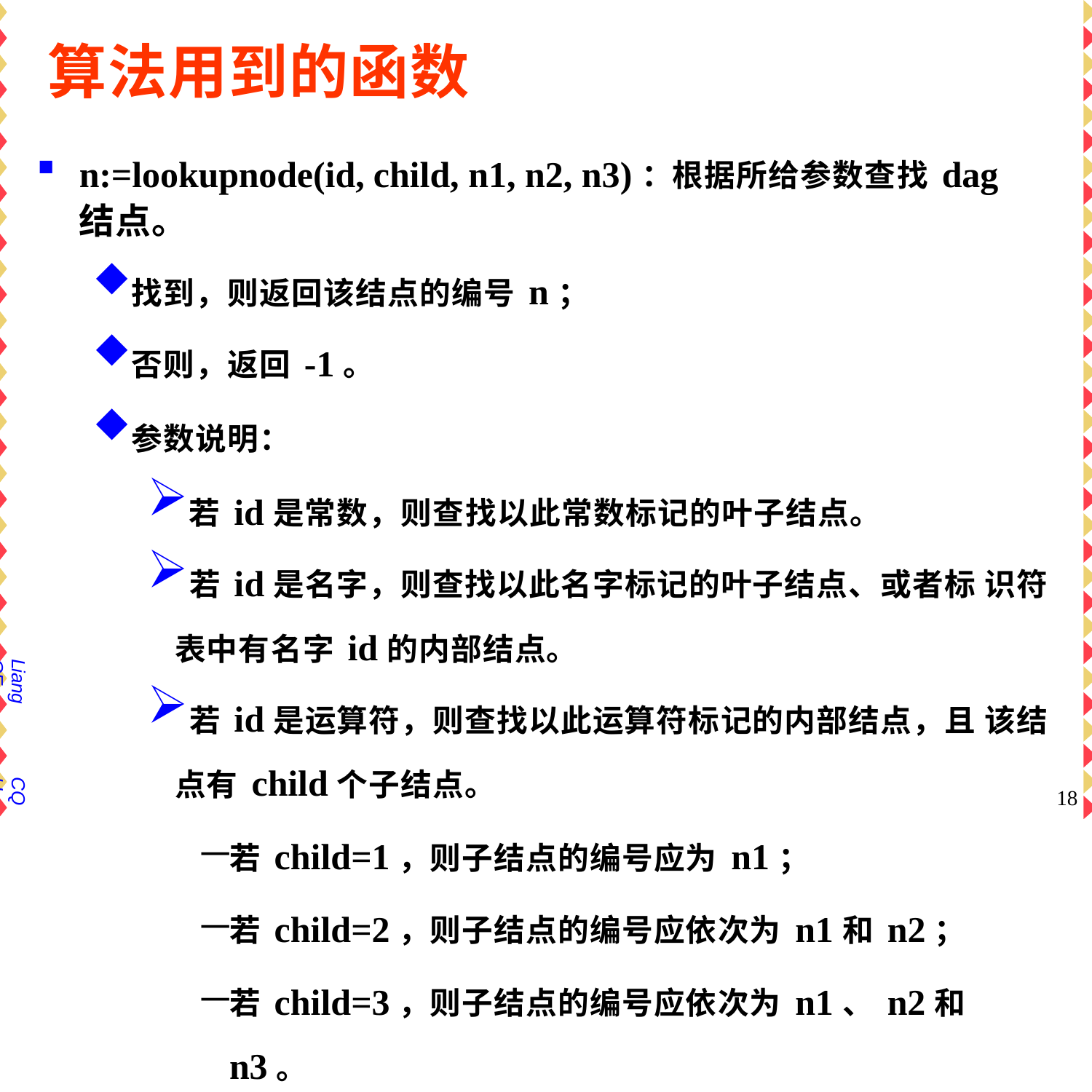

# 算法用到的函数
n:=lookupnode(id, child, n1, n2, n3)：根据所给参数查找dag
结点。
找到，则返回该结点的编号n；
否则，返回-1。
参数说明：
若id是常数，则查找以此常数标记的叶子结点。
若id是名字，则查找以此名字标记的叶子结点、或者标 识符表中有名字id的内部结点。
若id是运算符，则查找以此运算符标记的内部结点，且 该结点有child个子结点。
若child=1，则子结点的编号应为n1；
若child=2，则子结点的编号应依次为n1和n2；
若child=3，则子结点的编号应依次为n1、n2和n3。
Liang GE
CQU
18